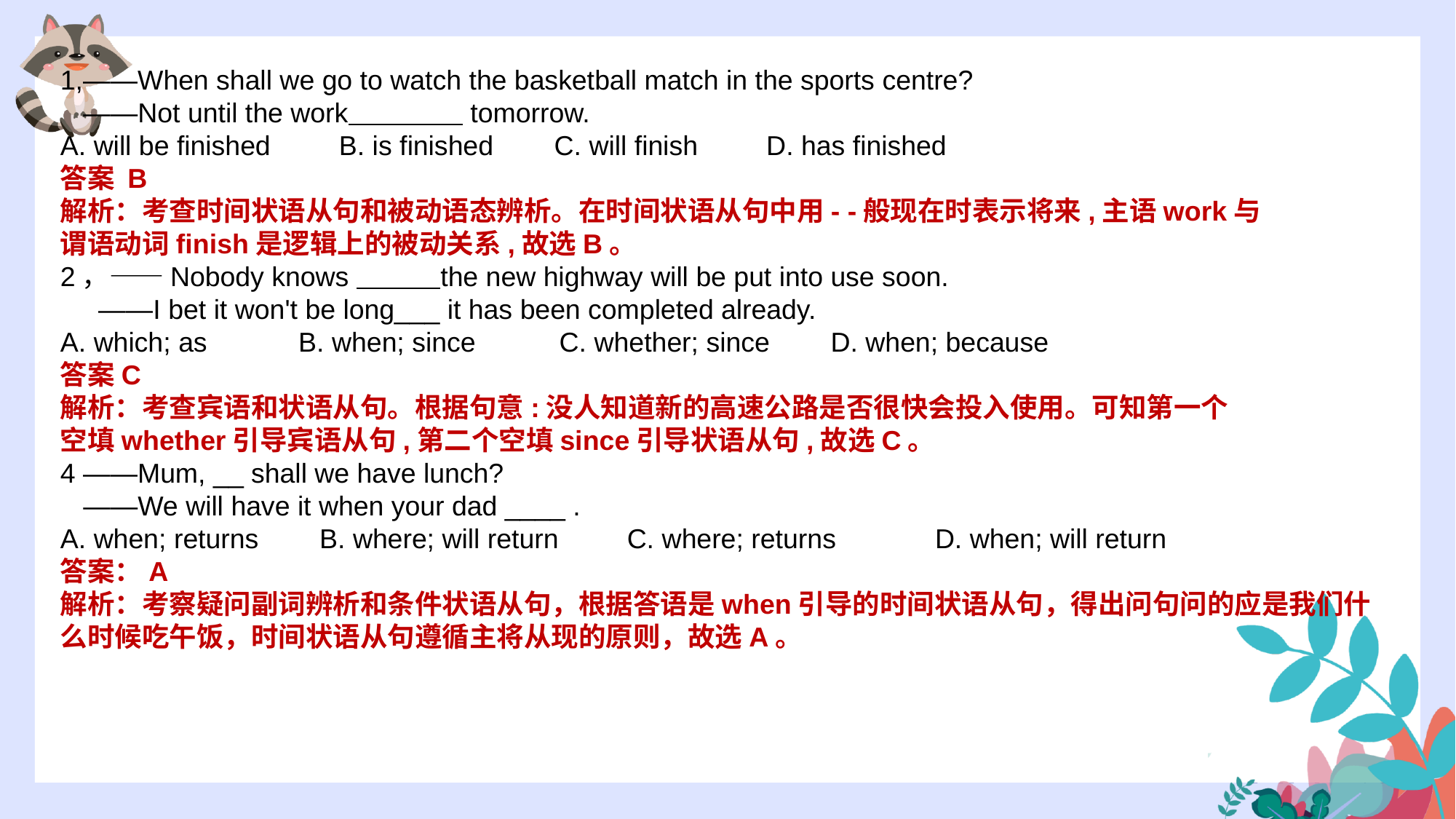

1,——When shall we go to watch the basketball match in the sports centre?
   ——Not until the work                tomorrow.
A. will be finished         B. is finished        C. will finish         D. has finished
答案 B
解析：考查时间状语从句和被动语态辨析。在时间状语从句中用- -般现在时表示将来,主语work与
谓语动词finish是逻辑上的被动关系,故选B。
2，——Nobody knows            the new highway will be put into use soon.
     ——I bet it won't be long___ it has been completed already.
A. which; as            B. when; since           C. whether; since        D. when; because
答案C
解析：考查宾语和状语从句。根据句意:没人知道新的高速公路是否很快会投入使用。可知第一个
空填whether引导宾语从句,第二个空填since引导状语从句,故选C。
4 ——Mum, __ shall we have lunch?
   ——We will have it when your dad ____ .
A. when; returns        B. where; will return         C. where; returns             D. when; will return
答案：A
解析：考察疑问副词辨析和条件状语从句，根据答语是when引导的时间状语从句，得出问句问的应是我们什么时候吃午饭，时间状语从句遵循主将从现的原则，故选A。